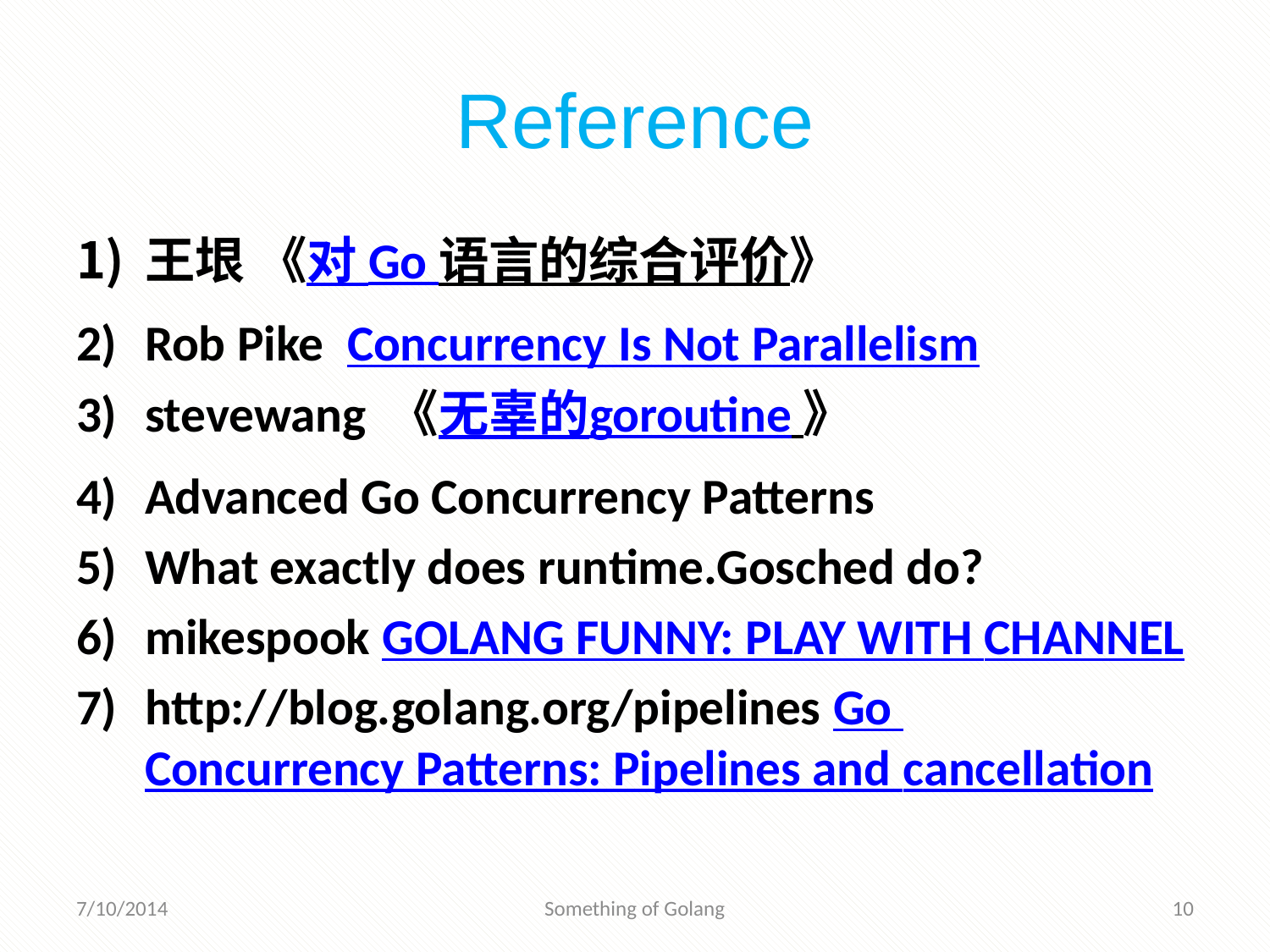

# Reference
王垠 《对 Go 语言的综合评价》
Rob Pike  Concurrency Is Not Parallelism
stevewang 《无辜的goroutine 》
Advanced Go Concurrency Patterns
What exactly does runtime.Gosched do?
mikespook GOLANG FUNNY: PLAY WITH CHANNEL
http://blog.golang.org/pipelines Go Concurrency Patterns: Pipelines and cancellation

7/10/2014
Something of Golang
10